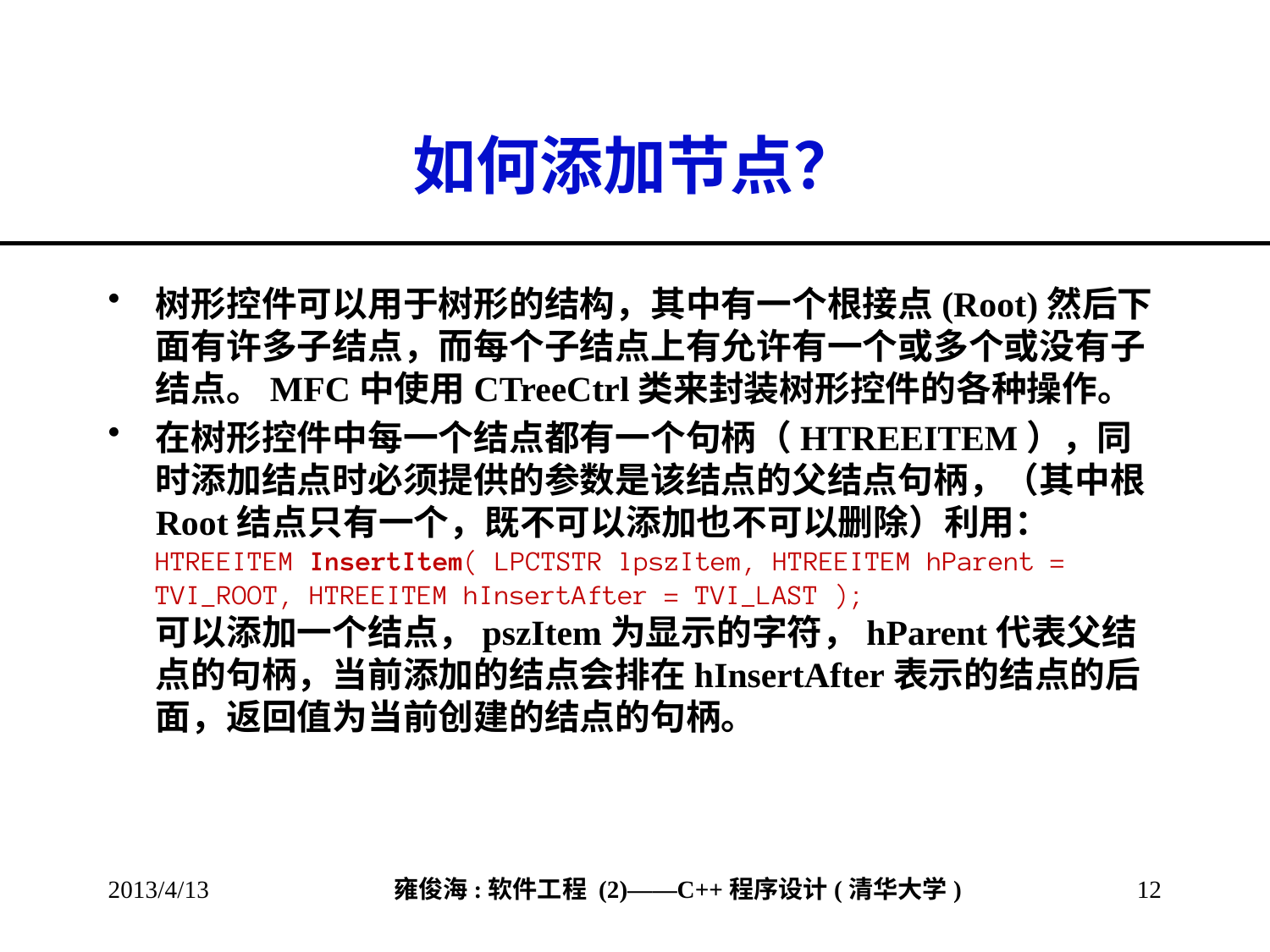

# 如何添加节点？
树形控件可以用于树形的结构，其中有一个根接点(Root)然后下面有许多子结点，而每个子结点上有允许有一个或多个或没有子结点。MFC中使用CTreeCtrl类来封装树形控件的各种操作。
在树形控件中每一个结点都有一个句柄（HTREEITEM），同时添加结点时必须提供的参数是该结点的父结点句柄，（其中根Root结点只有一个，既不可以添加也不可以删除）利用：
HTREEITEM InsertItem( LPCTSTR lpszItem, HTREEITEM hParent = TVI_ROOT, HTREEITEM hInsertAfter = TVI_LAST );
可以添加一个结点，pszItem为显示的字符，hParent代表父结点的句柄，当前添加的结点会排在hInsertAfter表示的结点的后面，返回值为当前创建的结点的句柄。
2013/4/13
12